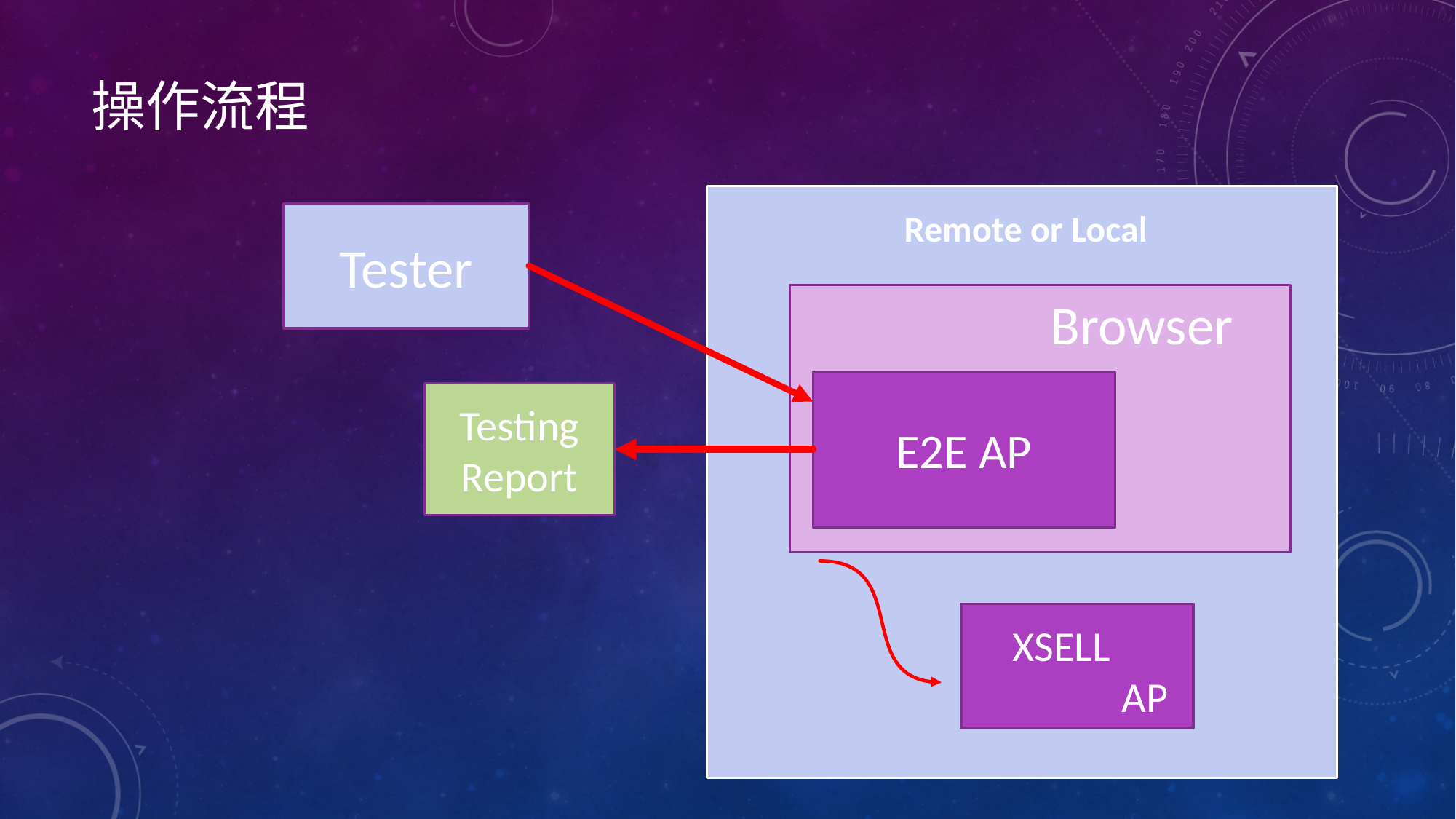

# 操作流程

Browser

E2E AP

XSELL
	AP
Remote or Local
Tester
Testing Report